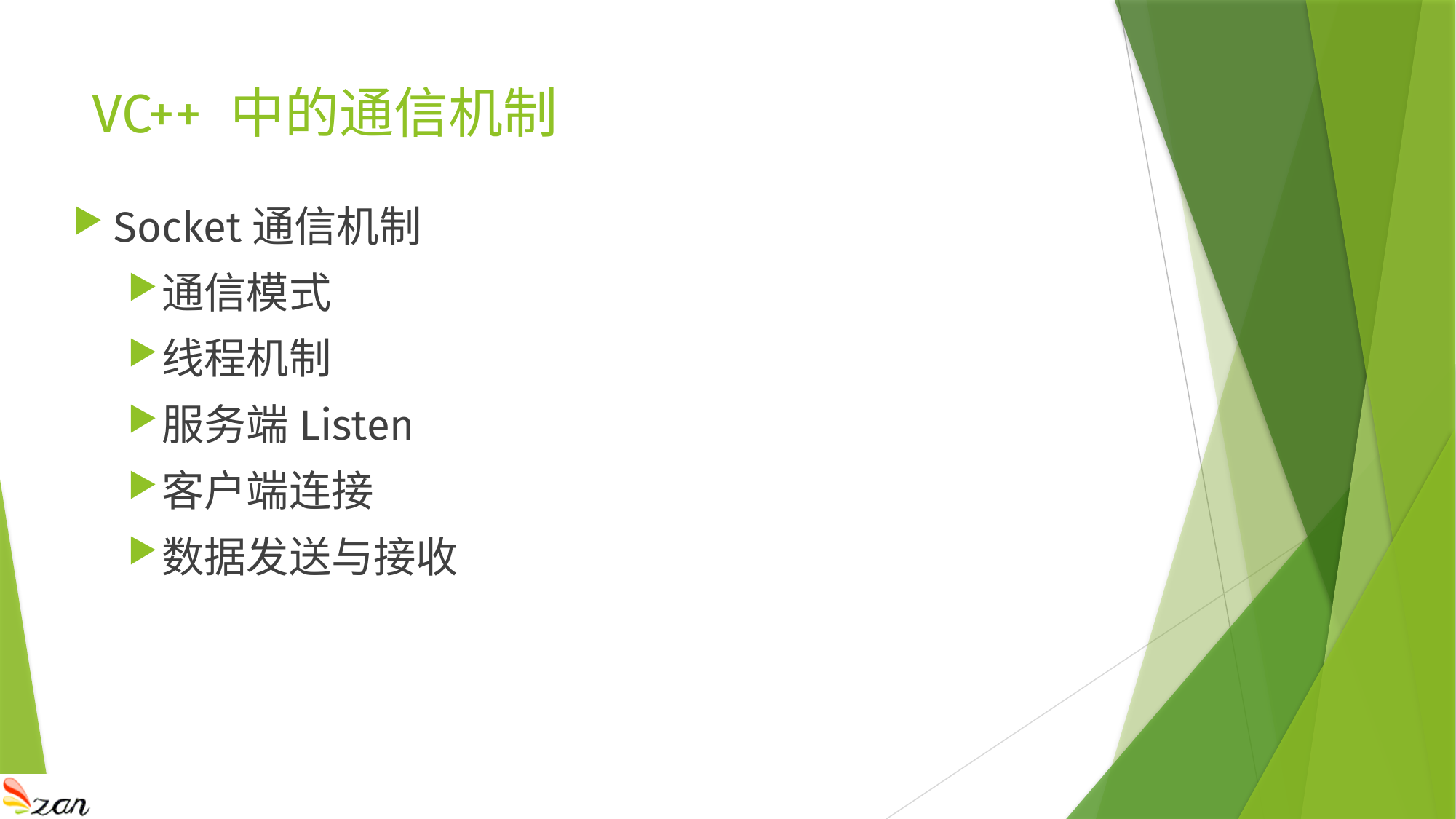

# VC++ 中的通信机制
Socket通信机制
通信模式
线程机制
服务端Listen
客户端连接
数据发送与接收